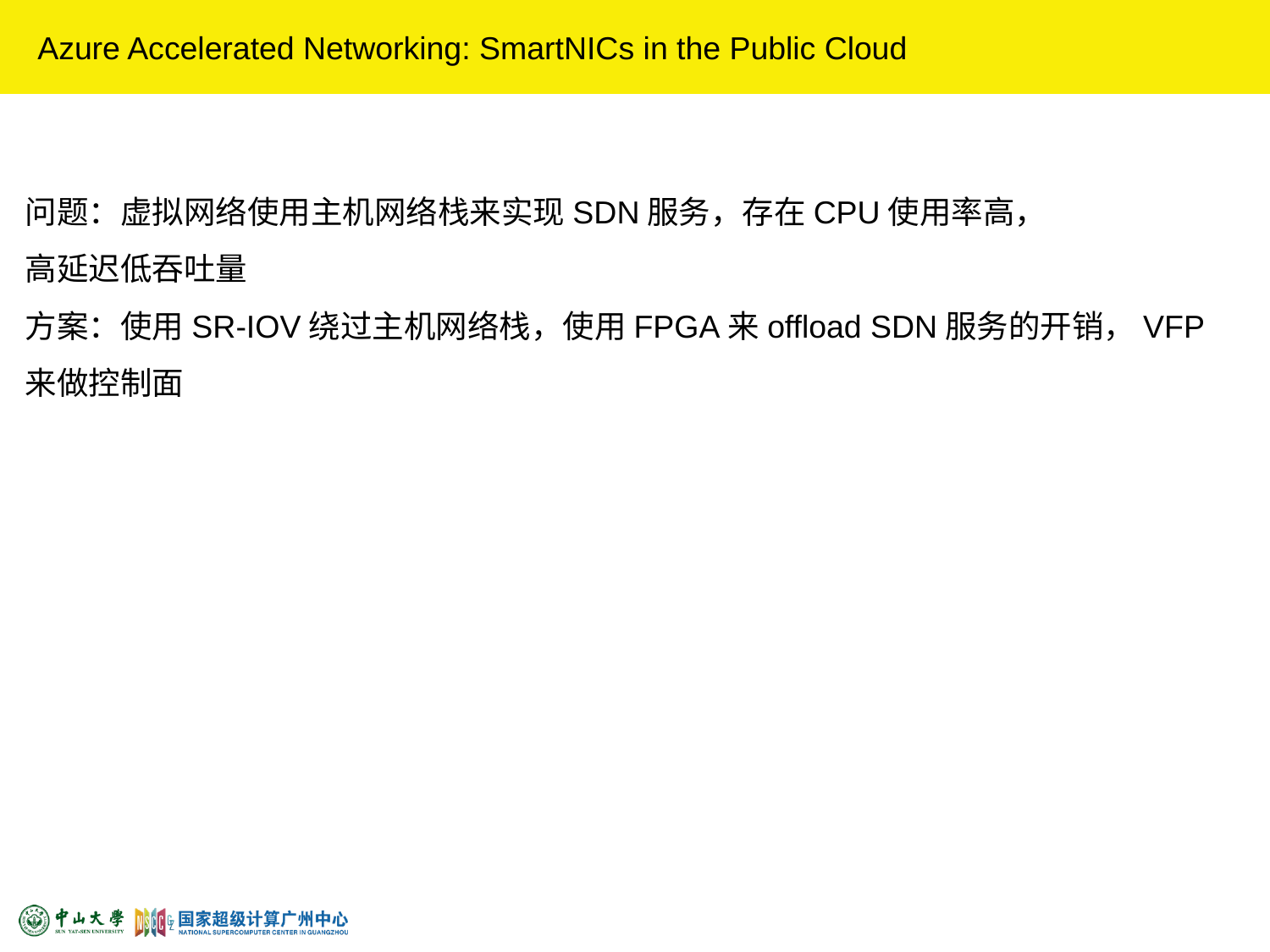

Azure Accelerated Networking: SmartNICs in the Public Cloud
问题：虚拟网络使用主机网络栈来实现SDN服务，存在CPU使用率高，
高延迟低吞吐量
方案：使用SR-IOV绕过主机网络栈，使用FPGA来offload SDN服务的开销，VFP
来做控制面